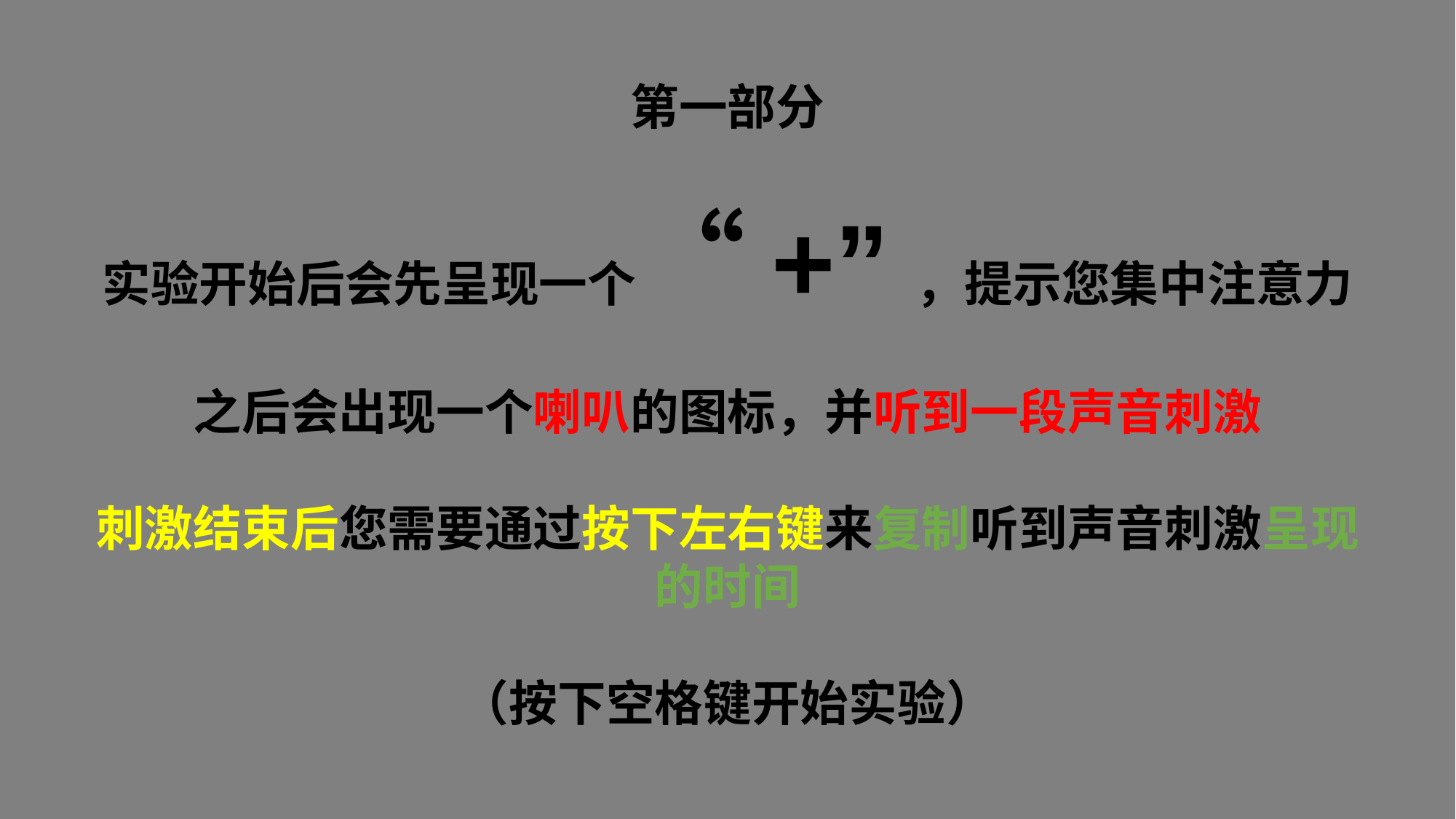

第一部分

实验开始后会先呈现一个“+”，提示您集中注意力

之后会出现一个喇叭的图标，并听到一段声音刺激

刺激结束后您需要通过按下左右键来复制听到声音刺激呈现的时间

（按下空格键开始实验）